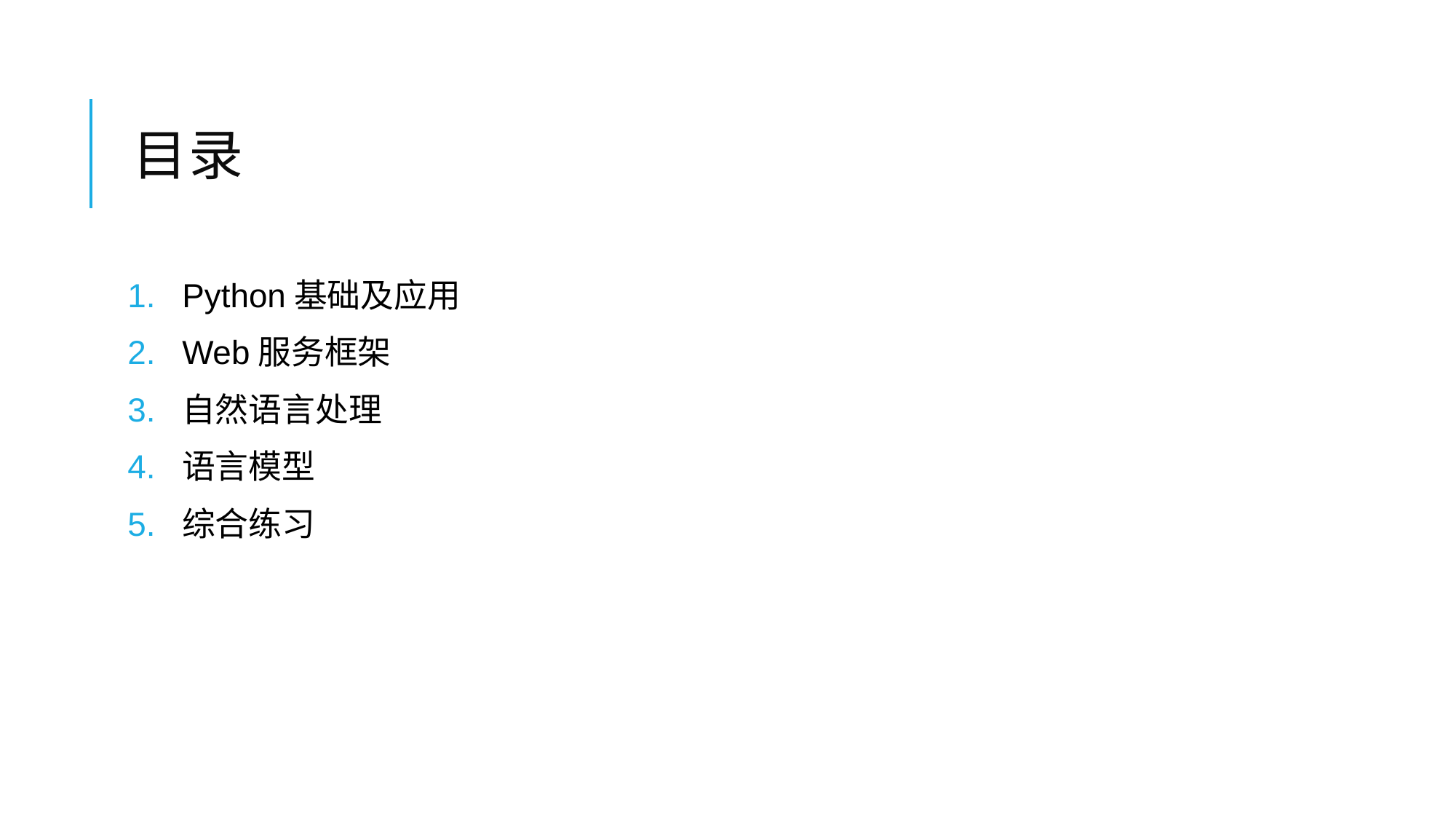

# 目录
Python基础及应用
Web服务框架
自然语言处理
语言模型
综合练习